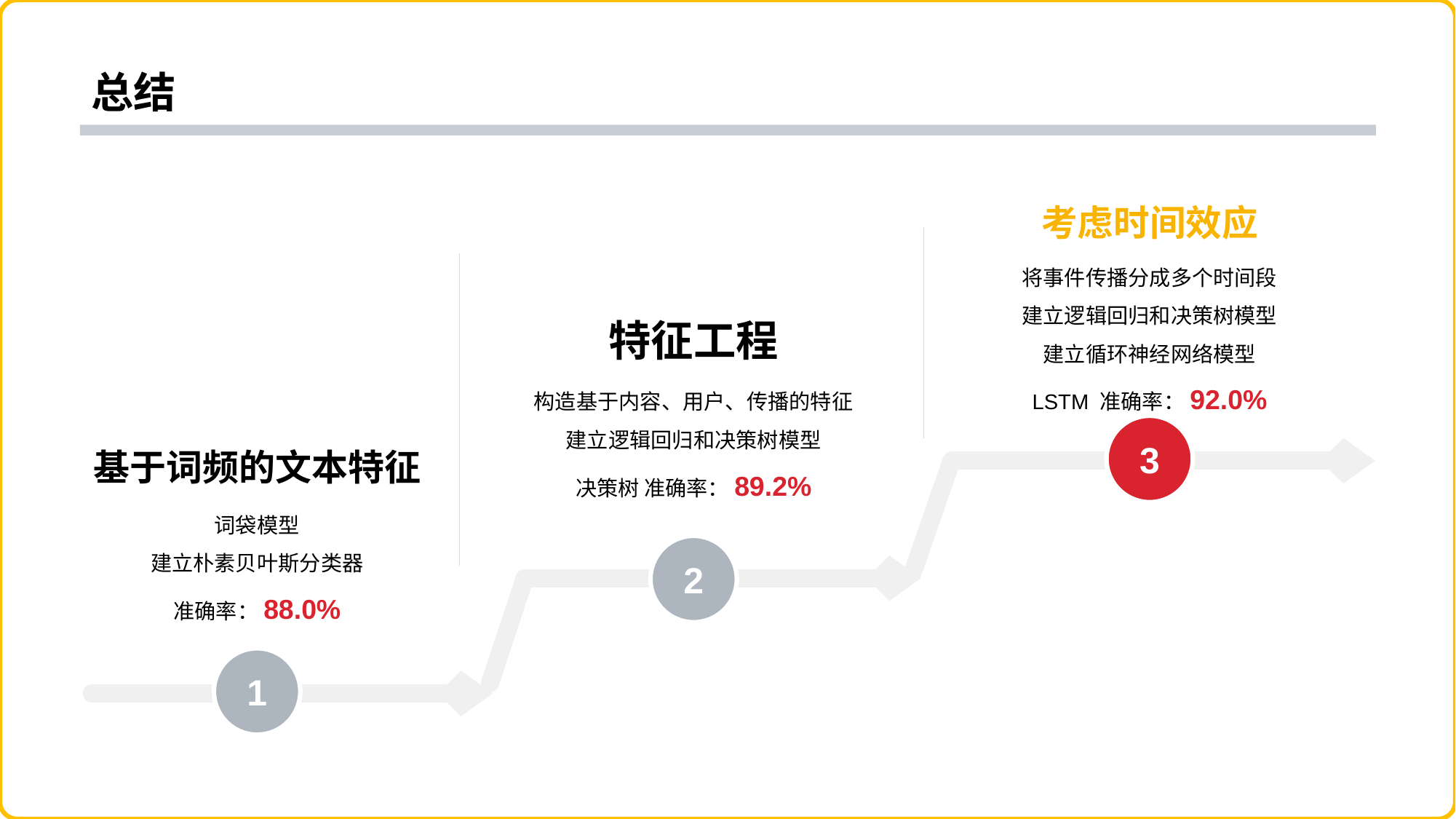

# 总结
考虑时间效应
将事件传播分成多个时间段
建立逻辑回归和决策树模型
建立循环神经网络模型
LSTM 准确率：92.0%
特征工程
构造基于内容、用户、传播的特征
建立逻辑回归和决策树模型
决策树 准确率：89.2%
3
基于词频的文本特征
词袋模型
建立朴素贝叶斯分类器
准确率：88.0%
2
1